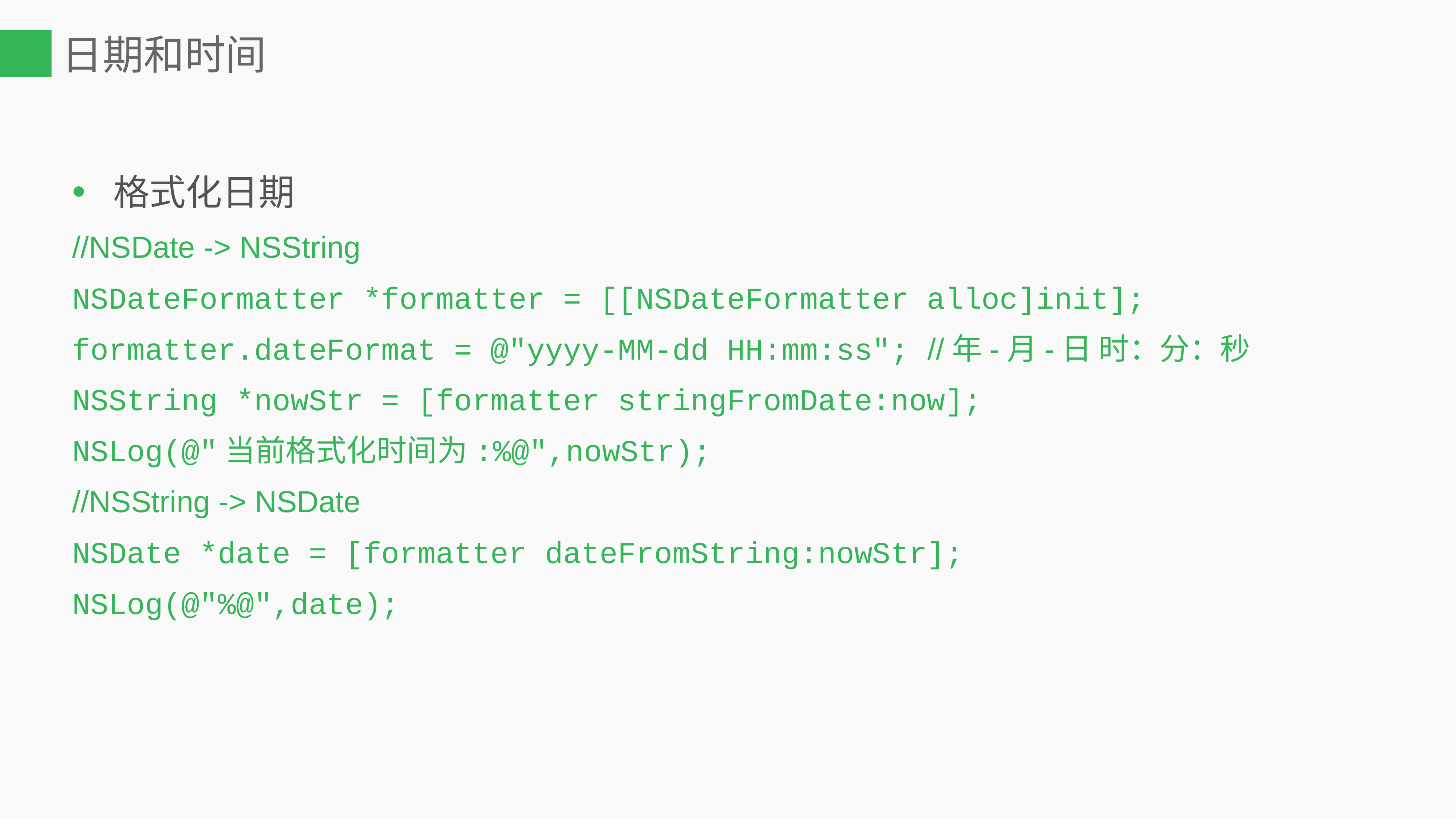

# 日期和时间
格式化日期
//NSDate -> NSString
NSDateFormatter *formatter = [[NSDateFormatter alloc]init];
formatter.dateFormat = @"yyyy-MM-dd HH:mm:ss"; //年-月-日 时：分：秒
NSString *nowStr = [formatter stringFromDate:now];
NSLog(@"当前格式化时间为:%@",nowStr);
//NSString -> NSDate
NSDate *date = [formatter dateFromString:nowStr];
NSLog(@"%@",date);